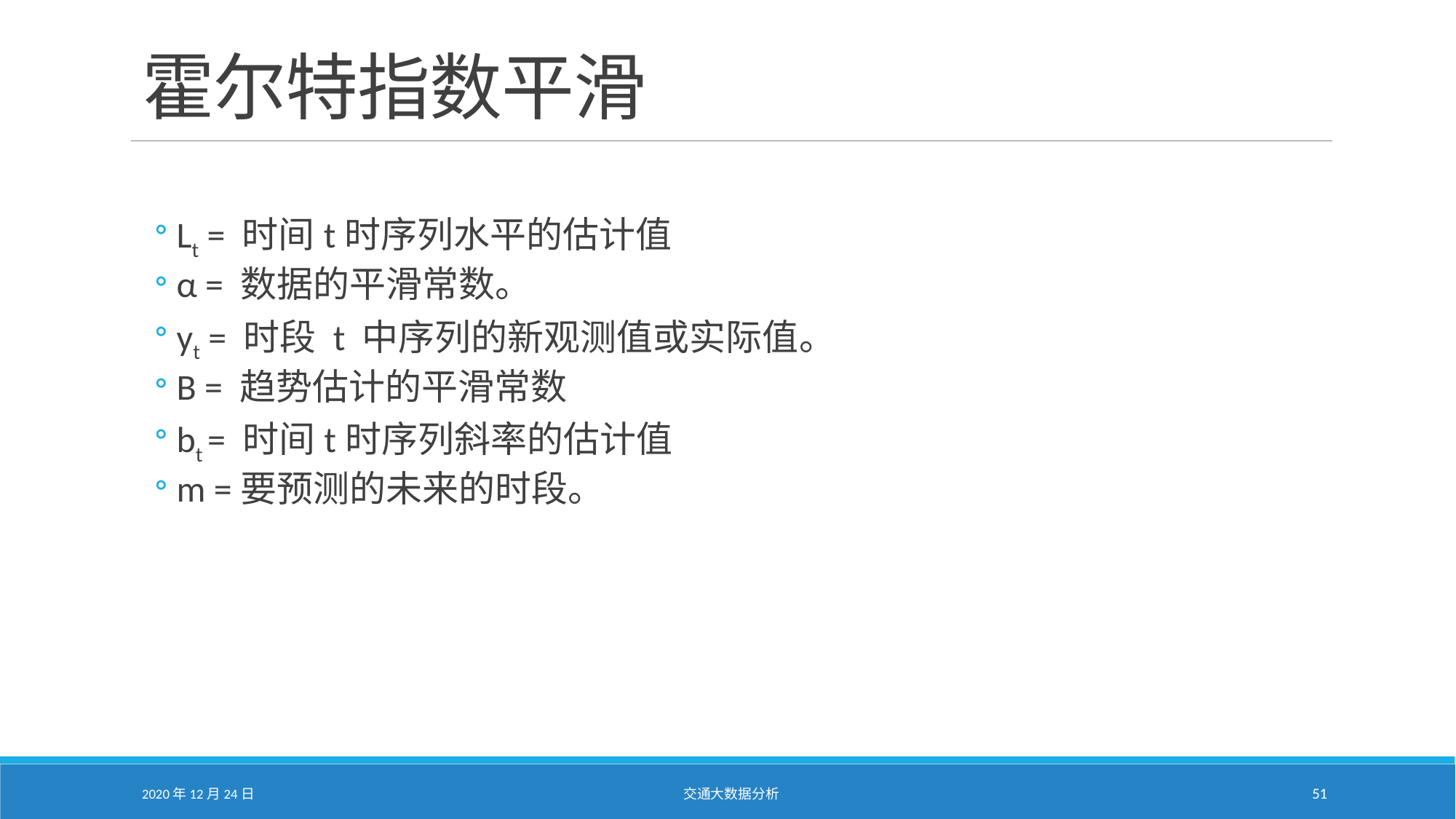

# 霍尔特指数平滑
Lt = 时间t时序列水平的估计值
α = 数据的平滑常数。
yt = 时段 t 中序列的新观测值或实际值。
Β = 趋势估计的平滑常数
bt = 时间t时序列斜率的估计值
m =要预测的未来的时段。
2020年12月24日
交通大数据分析
51